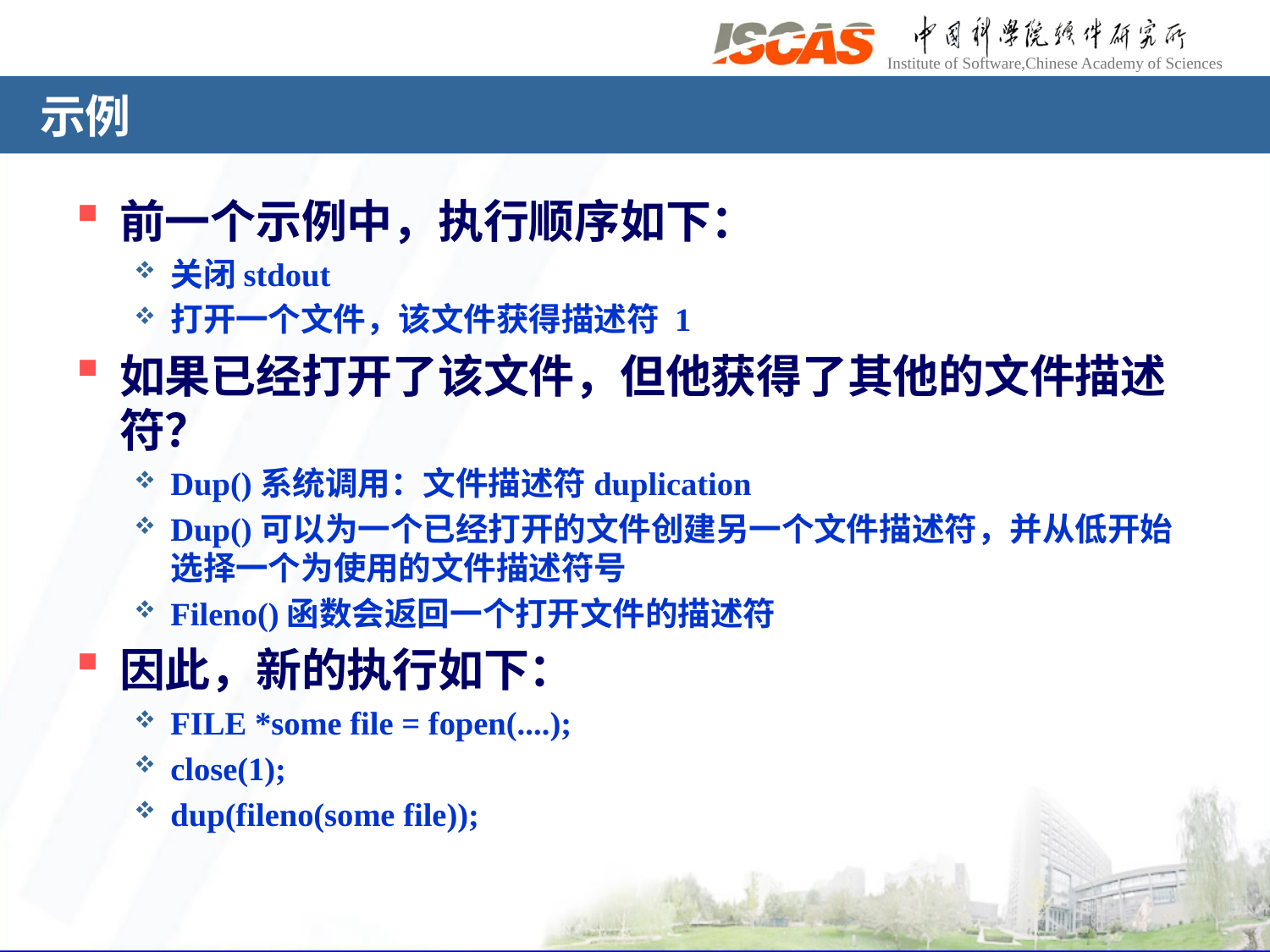

# 示例
前一个示例中，执行顺序如下：
关闭stdout
打开一个文件，该文件获得描述符 1
如果已经打开了该文件，但他获得了其他的文件描述符？
Dup()系统调用：文件描述符duplication
Dup()可以为一个已经打开的文件创建另一个文件描述符，并从低开始选择一个为使用的文件描述符号
Fileno()函数会返回一个打开文件的描述符
因此，新的执行如下：
FILE *some file = fopen(....);
close(1);
dup(fileno(some file));